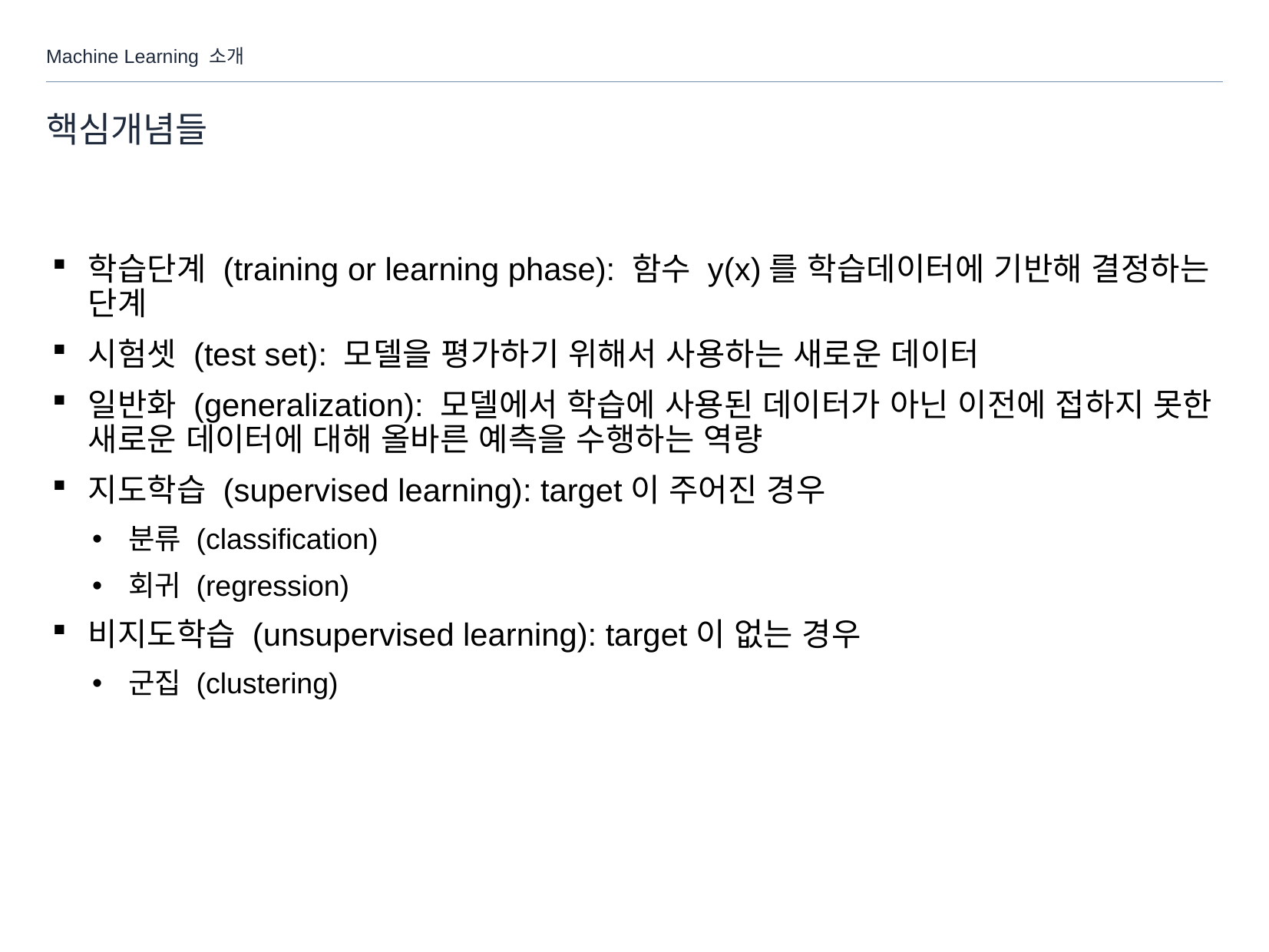

Machine Learning 소개
# 핵심개념들

학습단계 (training or learning phase): 함수 y(x)를 학습데이터에 기반해 결정하는 단계
시험셋 (test set): 모델을 평가하기 위해서 사용하는 새로운 데이터
일반화 (generalization): 모델에서 학습에 사용된 데이터가 아닌 이전에 접하지 못한 새로운 데이터에 대해 올바른 예측을 수행하는 역량
지도학습 (supervised learning): target이 주어진 경우
분류 (classification)
회귀 (regression)
비지도학습 (unsupervised learning): target이 없는 경우
군집 (clustering)